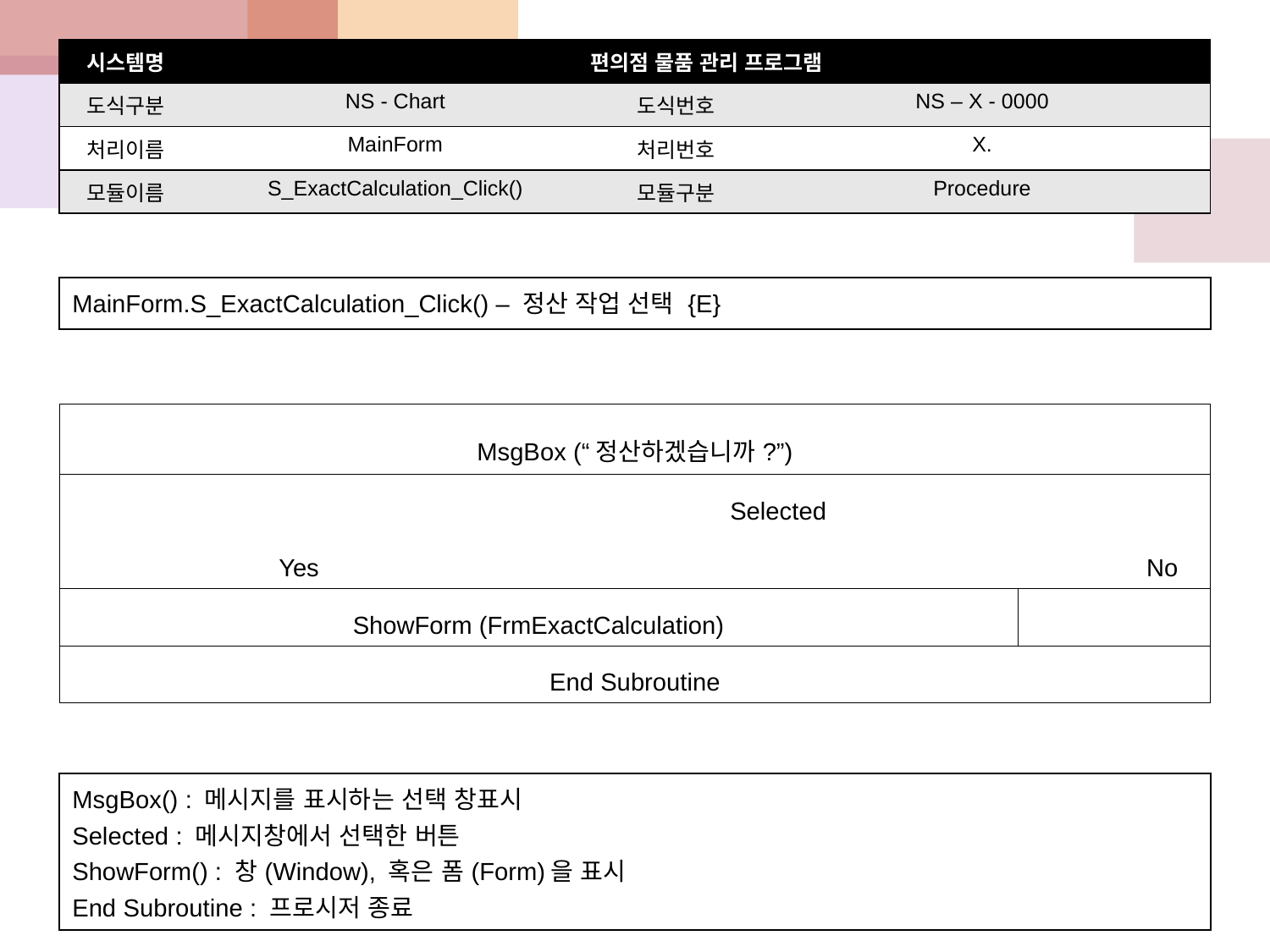

| 시스템명 | 편의점 물품 관리 프로그램 |  |  |
| --- | --- | --- | --- |
| 도식구분 | NS - Chart | 도식번호 | NS – X - 0000 |
| 처리이름 | MainForm | 처리번호 | X. |
| 모듈이름 | S\_ExactCalculation\_Click() | 모듈구분 | Procedure |
| MainForm.S\_ExactCalculation\_Click() – 정산 작업 선택 {E} |
| --- |
| MsgBox (“정산하겠습니까?”) |  |  |  |
| --- | --- | --- | --- |
|  | Selected |  |  |
| Yes |  |  | No |
| ShowForm (FrmExactCalculation) |  |  |  |
| End Subroutine |  |  |  |
| MsgBox() : 메시지를 표시하는 선택 창표시 Selected : 메시지창에서 선택한 버튼 ShowForm() : 창(Window), 혹은 폼(Form)을 표시 End Subroutine : 프로시저 종료 |
| --- |